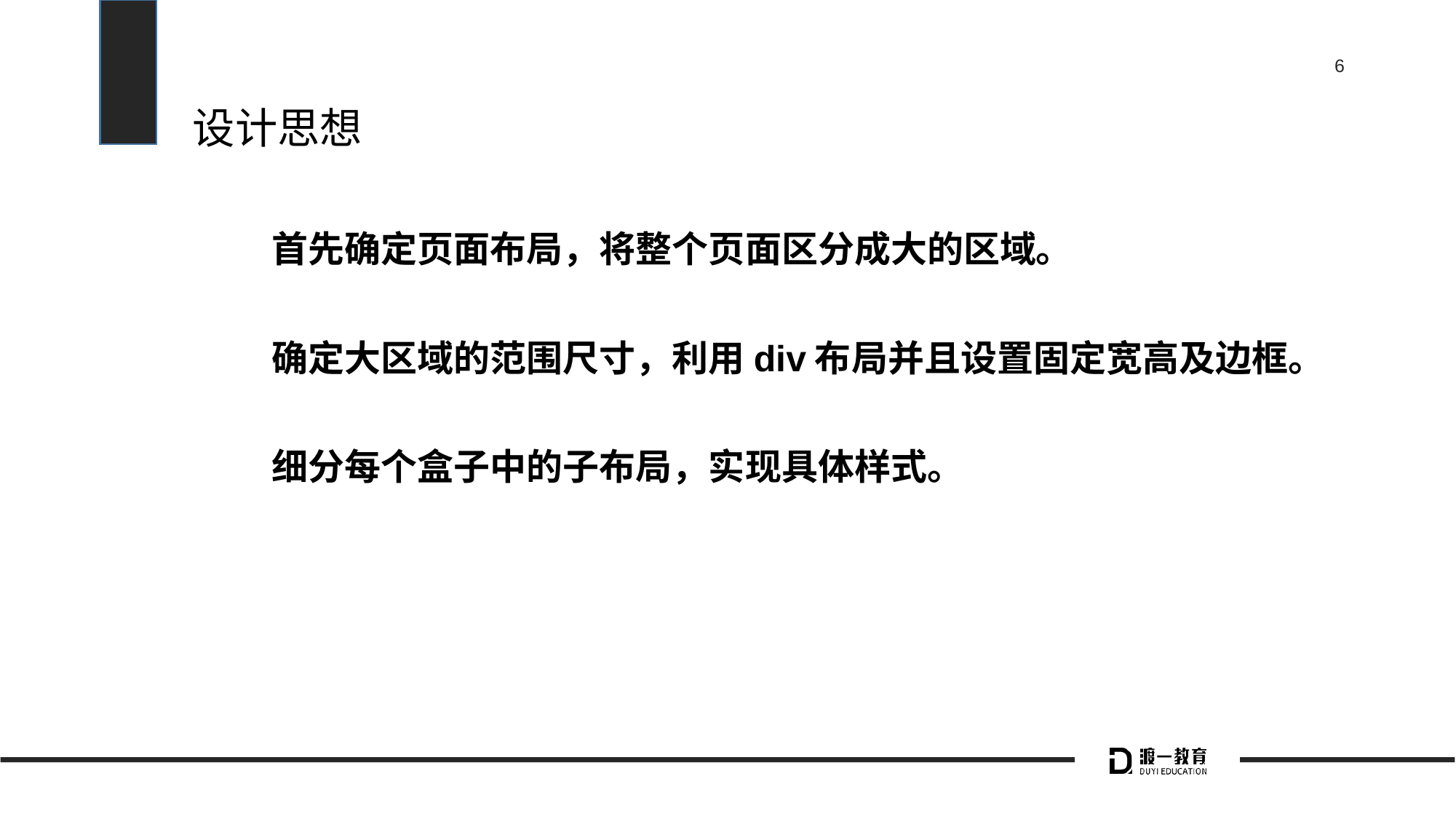

# 设计思想
首先确定页面布局，将整个页面区分成大的区域。

确定大区域的范围尺寸，利用div布局并且设置固定宽高及边框。

细分每个盒子中的子布局，实现具体样式。